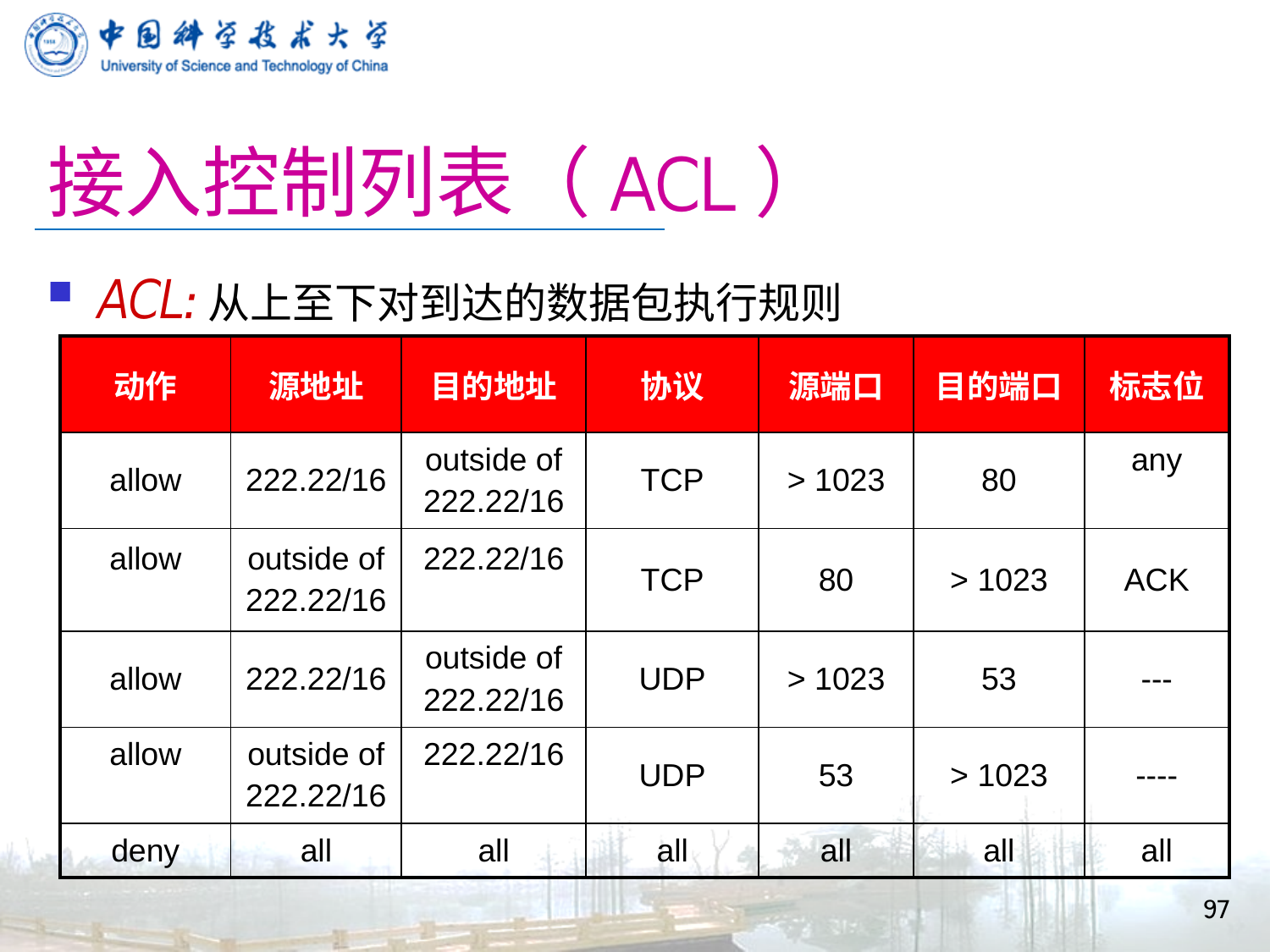

# 接入控制列表（ACL）
ACL:从上至下对到达的数据包执行规则
| 动作 | 源地址 | 目的地址 | 协议 | 源端口 | 目的端口 | 标志位 |
| --- | --- | --- | --- | --- | --- | --- |
| allow | 222.22/16 | outside of 222.22/16 | TCP | > 1023 | 80 | any |
| allow | outside of 222.22/16 | 222.22/16 | TCP | 80 | > 1023 | ACK |
| allow | 222.22/16 | outside of 222.22/16 | UDP | > 1023 | 53 | --- |
| allow | outside of 222.22/16 | 222.22/16 | UDP | 53 | > 1023 | ---- |
| deny | all | all | all | all | all | all |
97